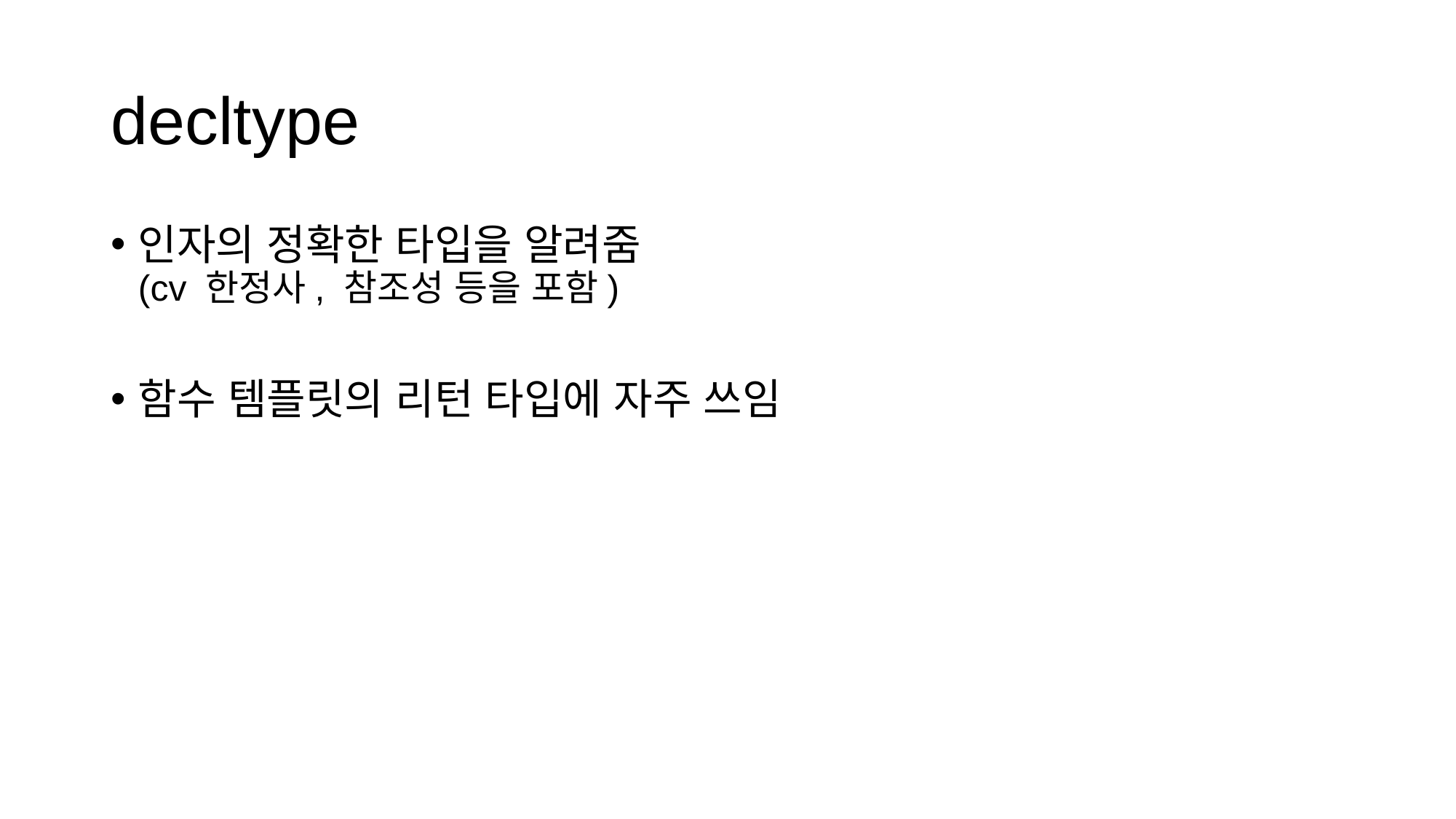

# decltype
인자의 정확한 타입을 알려줌
(cv 한정사, 참조성 등을 포함)

함수 템플릿의 리턴 타입에 자주 쓰임